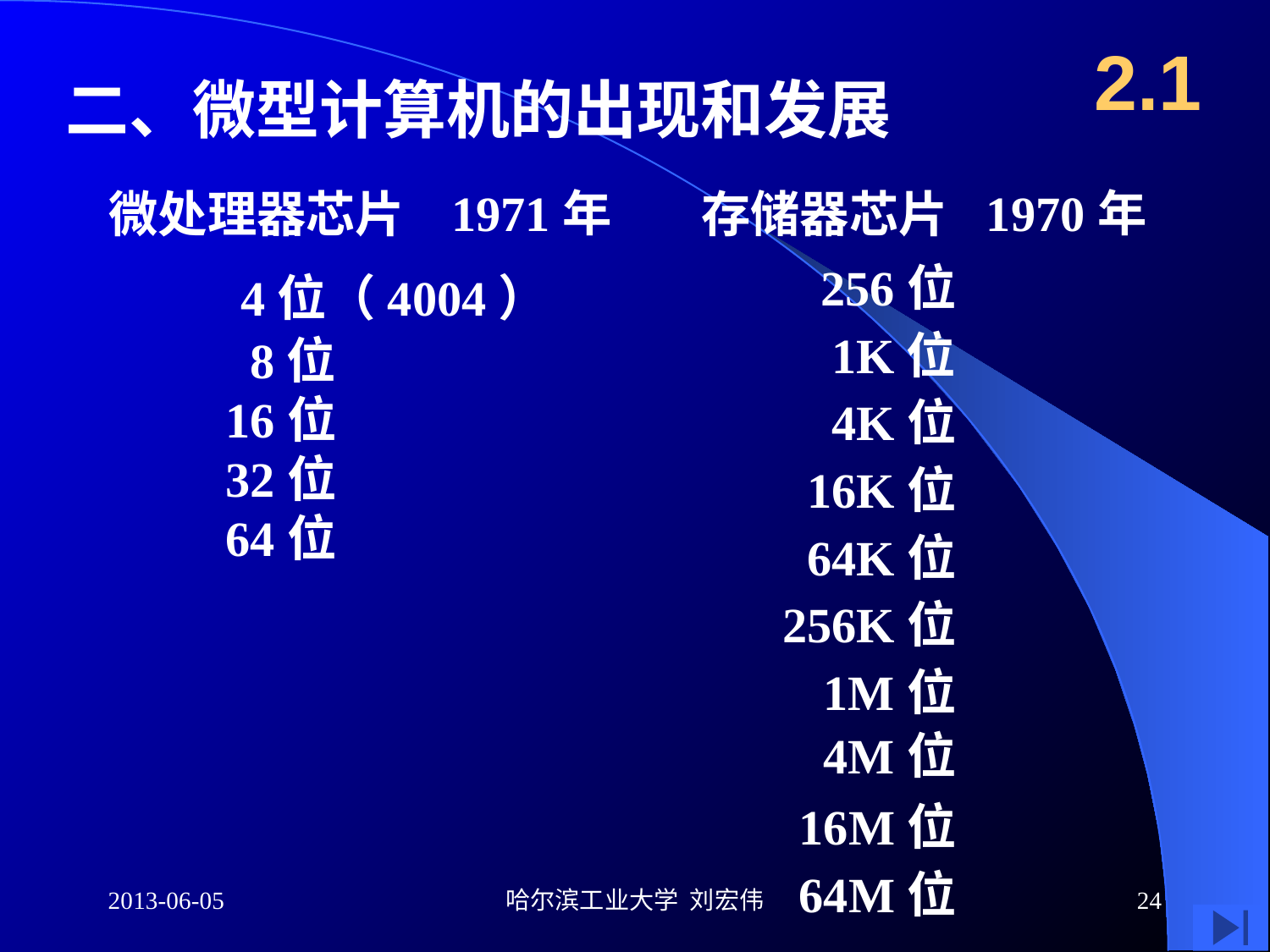

2.1
二、微型计算机的出现和发展
1971年
1970年
微处理器芯片
存储器芯片
256位
     1K位
4K位
16K位
64K位
256K位
1M位
4M位
16M位
64M位
4位（4004）
  8位
16位
32位
64位
2013-06-05
哈尔滨工业大学  刘宏伟
24